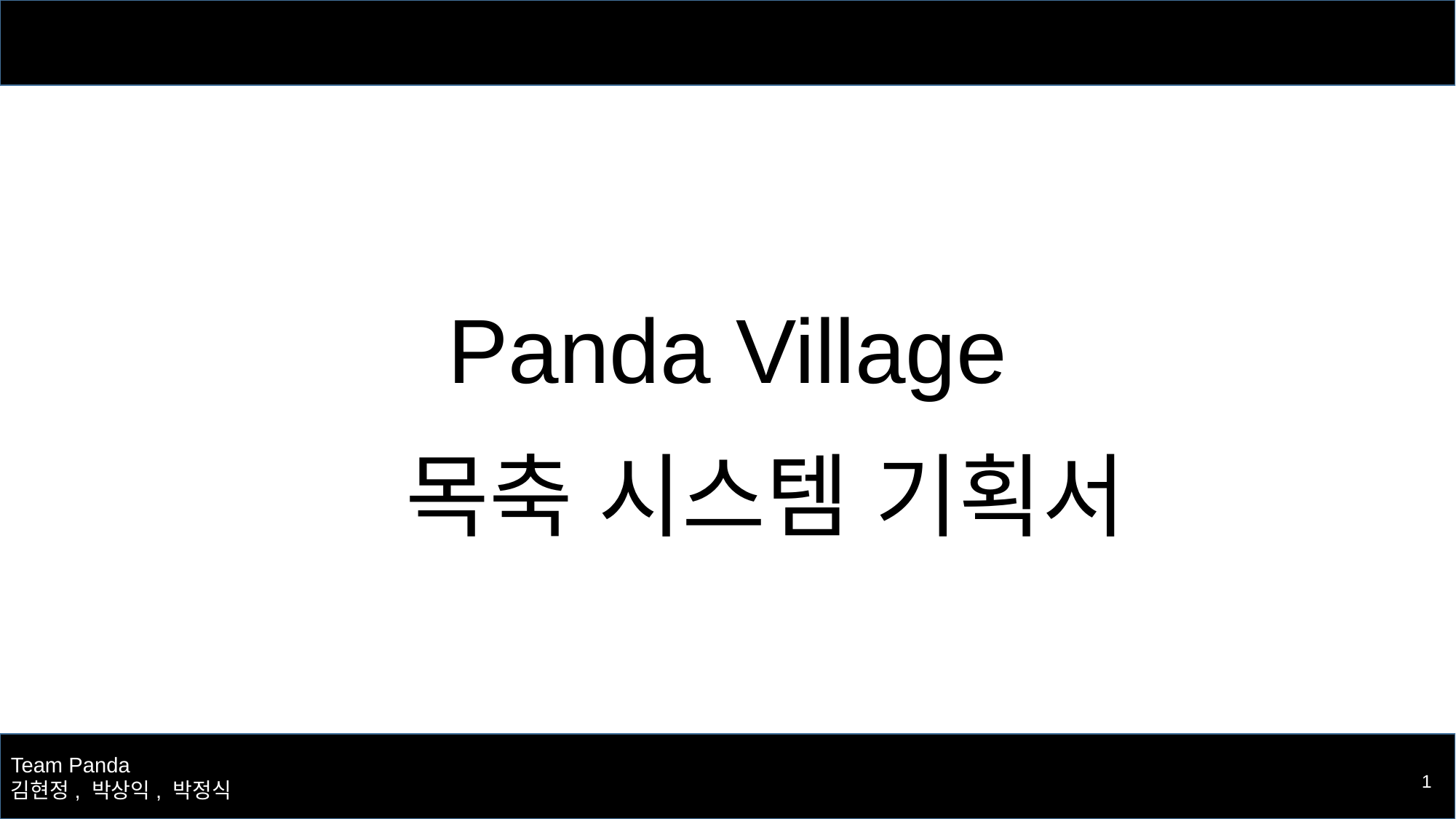

# Panda Village
목축 시스템 기획서
1